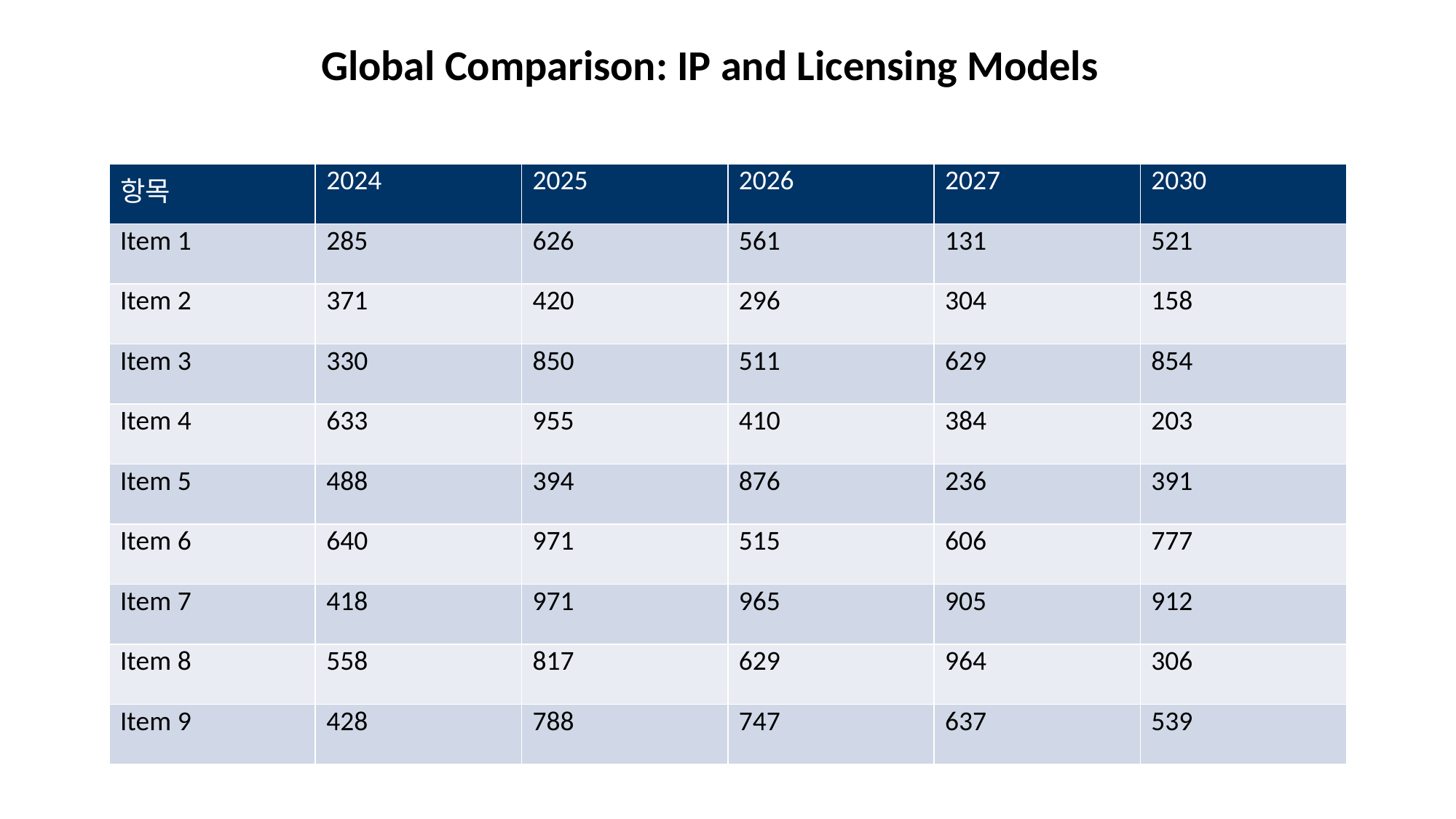

Global Comparison: IP and Licensing Models
#
| 항목 | 2024 | 2025 | 2026 | 2027 | 2030 |
| --- | --- | --- | --- | --- | --- |
| Item 1 | 285 | 626 | 561 | 131 | 521 |
| Item 2 | 371 | 420 | 296 | 304 | 158 |
| Item 3 | 330 | 850 | 511 | 629 | 854 |
| Item 4 | 633 | 955 | 410 | 384 | 203 |
| Item 5 | 488 | 394 | 876 | 236 | 391 |
| Item 6 | 640 | 971 | 515 | 606 | 777 |
| Item 7 | 418 | 971 | 965 | 905 | 912 |
| Item 8 | 558 | 817 | 629 | 964 | 306 |
| Item 9 | 428 | 788 | 747 | 637 | 539 |